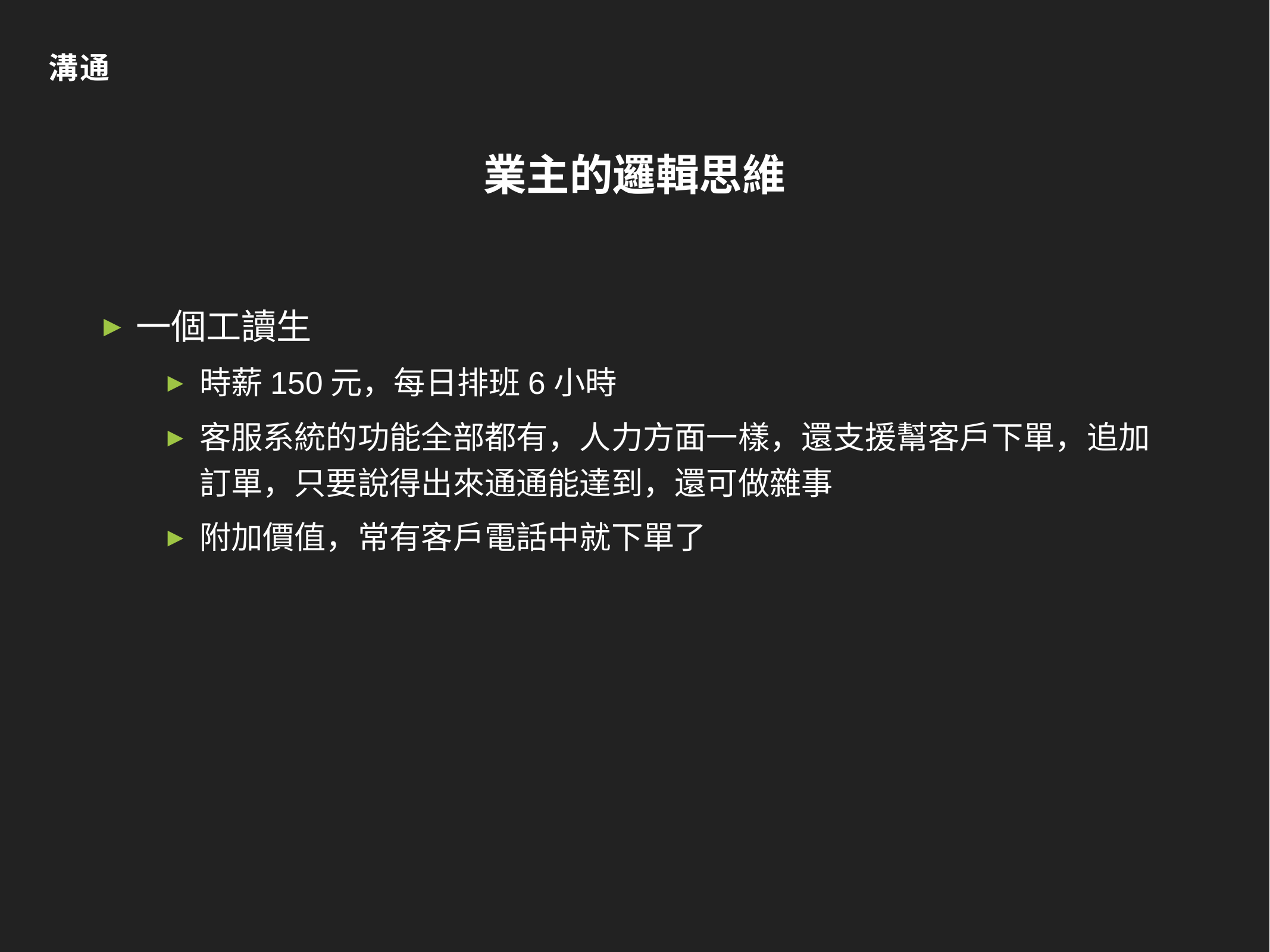

溝通
# 業主的邏輯思維
一個工讀生
時薪150元，每日排班6小時
客服系統的功能全部都有，人力方面一樣，還支援幫客戶下單，追加訂單，只要說得出來通通能達到，還可做雜事
附加價值，常有客戶電話中就下單了